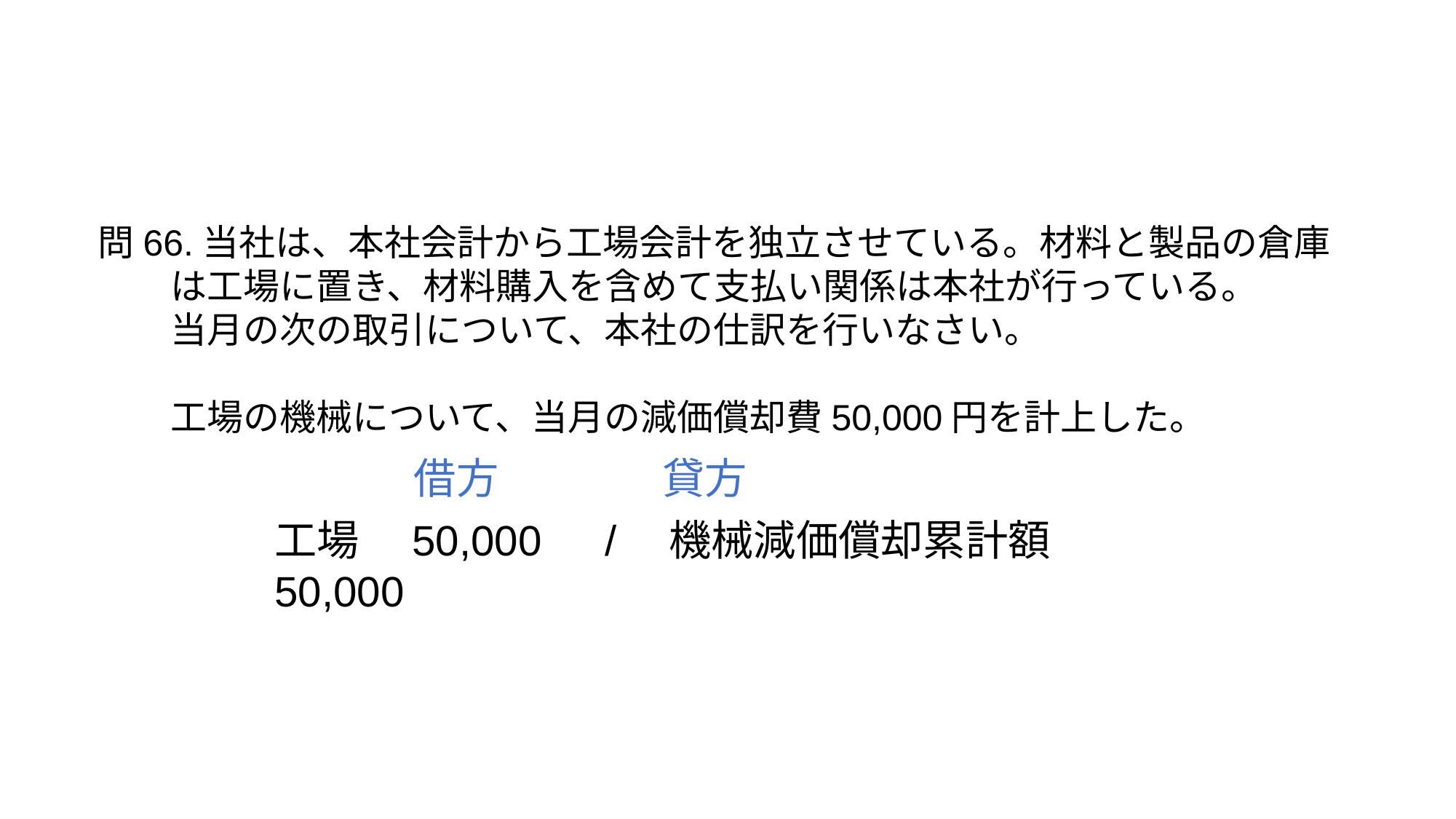

問66.当社は、本社会計から工場会計を独立させている。材料と製品の倉庫
　　は工場に置き、材料購入を含めて支払い関係は本社が行っている。
　　当月の次の取引について、本社の仕訳を行いなさい。

　　工場の機械について、当月の減価償却費50,000円を計上した。
借方
貸方
工場　50,000　/　機械減価償却累計額　50,000